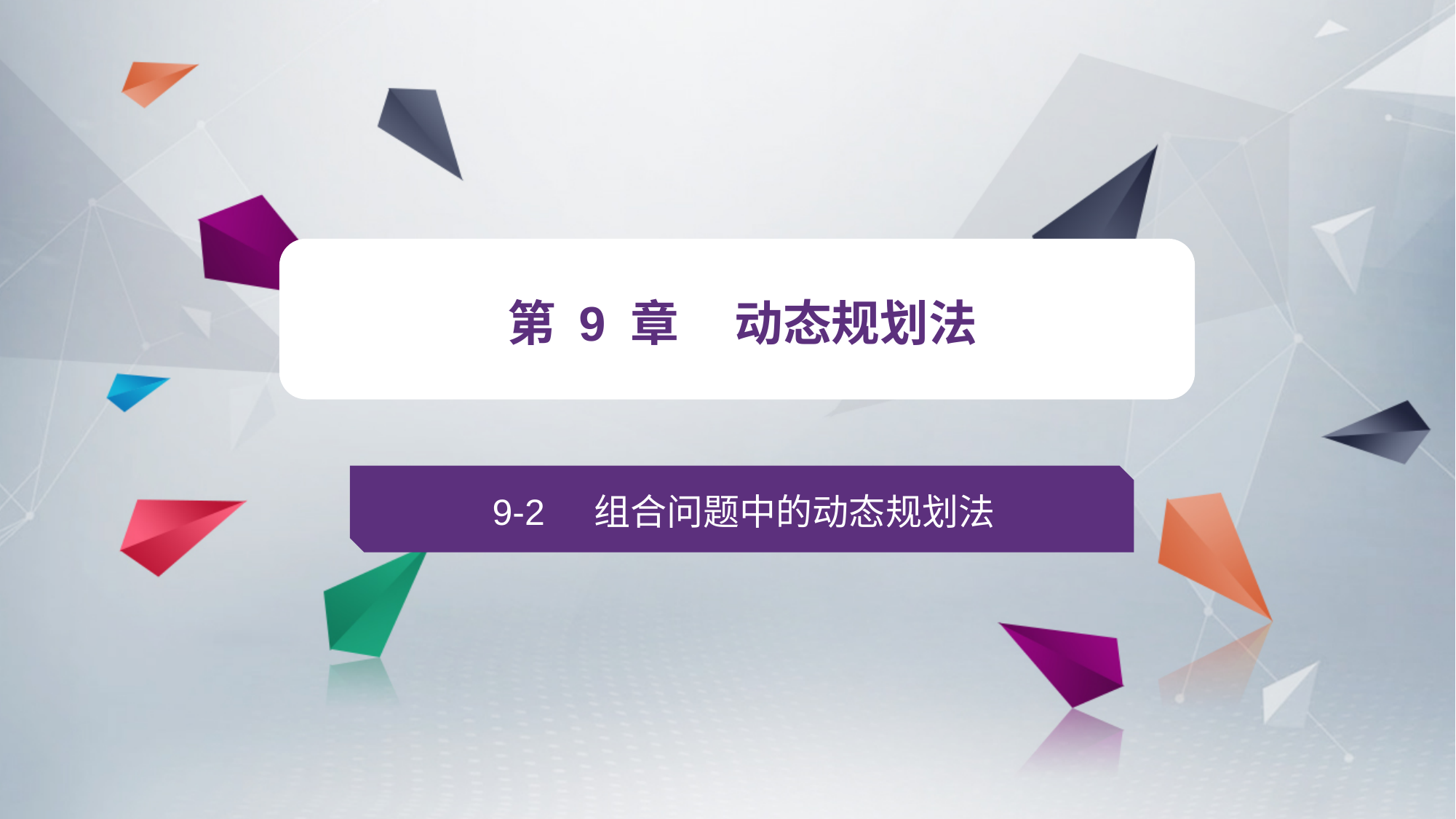

v
第 9 章     动态规划法

9-2    组合问题中的动态规划法